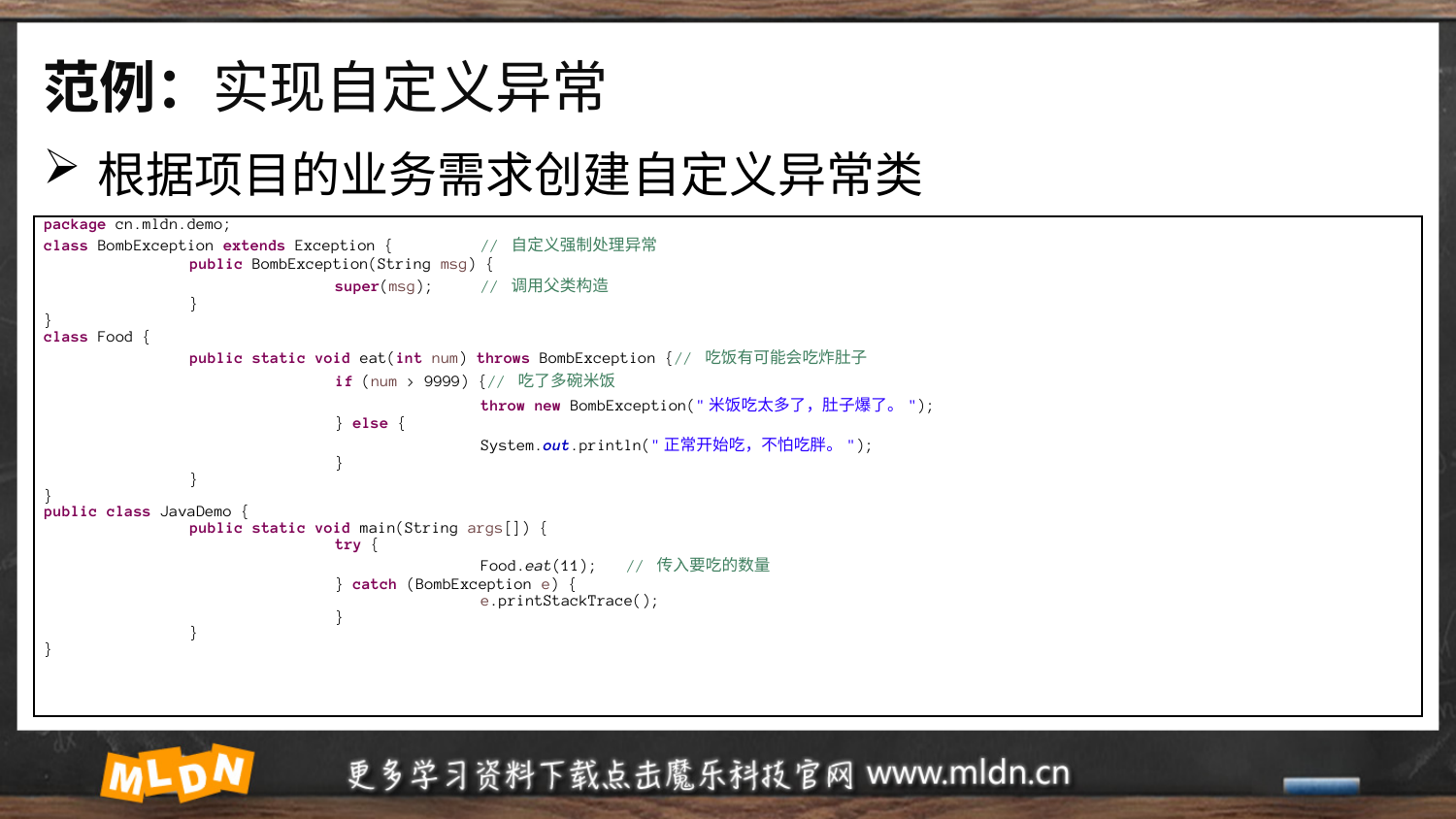

# 范例：实现自定义异常
根据项目的业务需求创建自定义异常类
| package cn.mldn.demo; class BombException extends Exception { // 自定义强制处理异常 public BombException(String msg) { super(msg); // 调用父类构造 } } class Food { public static void eat(int num) throws BombException {// 吃饭有可能会吃炸肚子 if (num > 9999) {// 吃了多碗米饭 throw new BombException("米饭吃太多了，肚子爆了。"); } else { System.out.println("正常开始吃，不怕吃胖。"); } } } public class JavaDemo { public static void main(String args[]) { try { Food.eat(11); // 传入要吃的数量 } catch (BombException e) { e.printStackTrace(); } } } |
| --- |